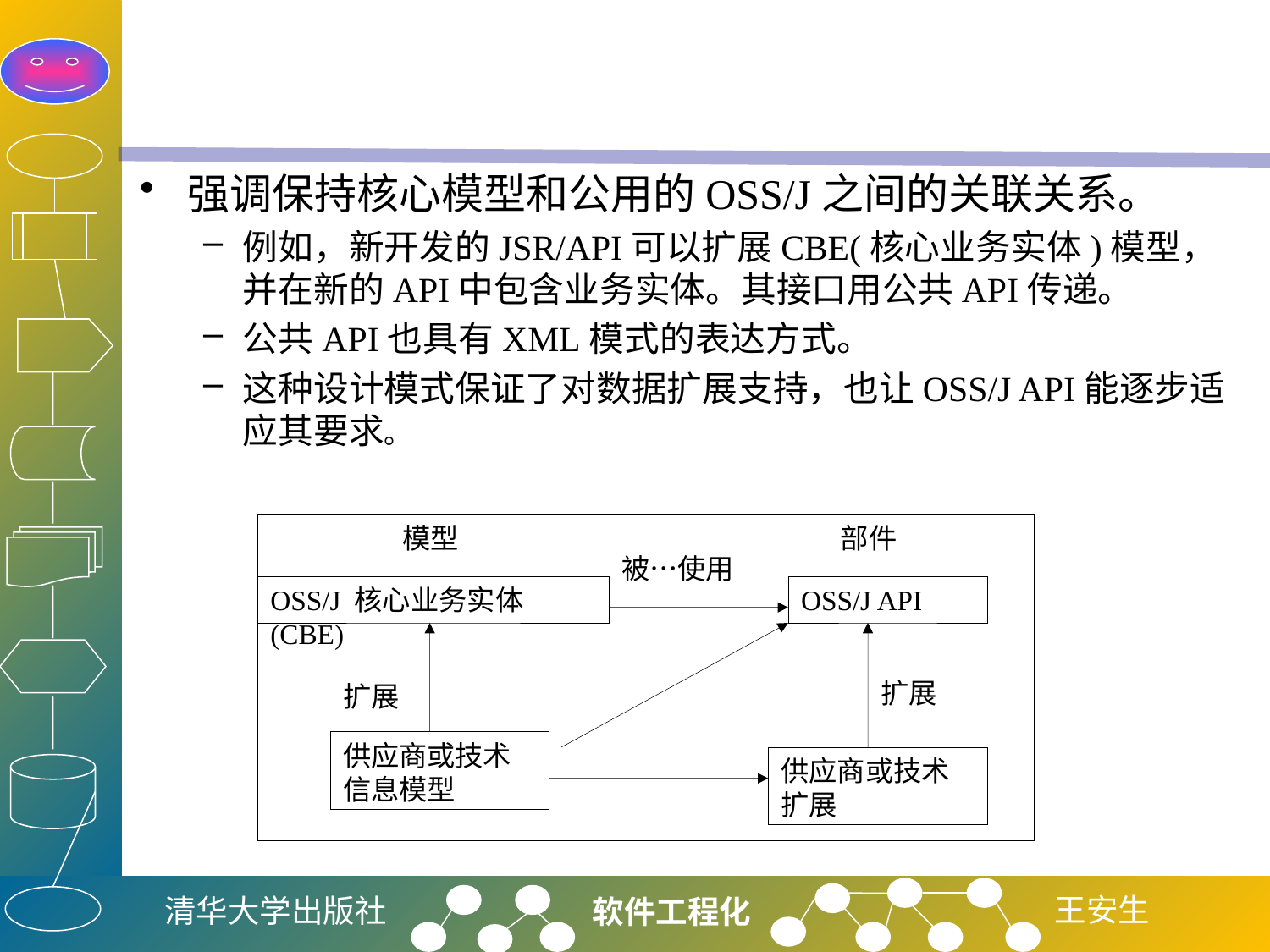

#
强调保持核心模型和公用的OSS/J之间的关联关系。
例如，新开发的JSR/API可以扩展CBE(核心业务实体)模型，并在新的API中包含业务实体。其接口用公共API传递。
公共API也具有XML模式的表达方式。
这种设计模式保证了对数据扩展支持，也让OSS/J API能逐步适应其要求。

模型
部件
被…使用
OSS/J 核心业务实体(CBE)

OSS/J API

扩展
扩展
供应商或技术
信息模型

供应商或技术
扩展